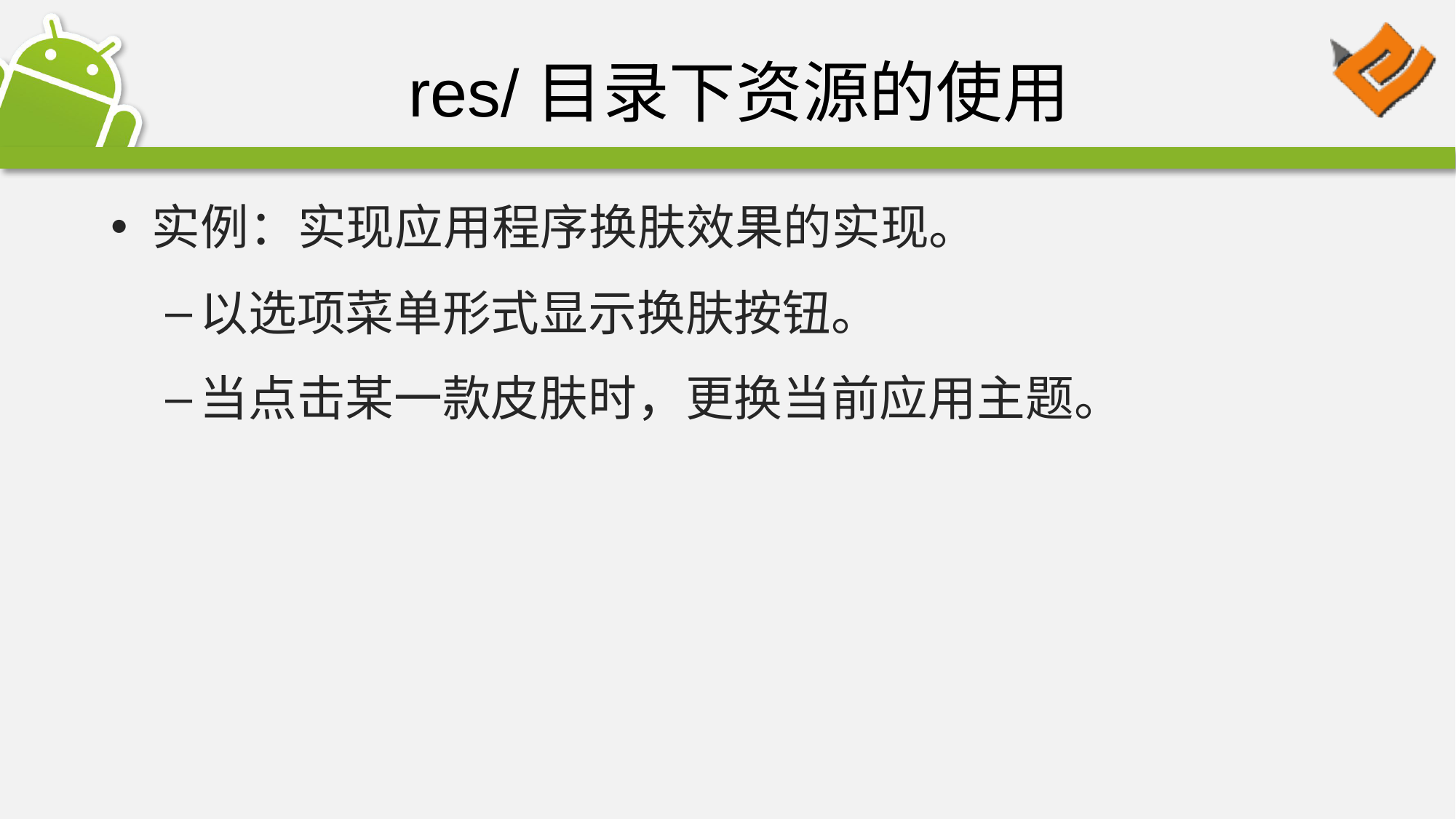

# res/目录下资源的使用
实例：实现应用程序换肤效果的实现。
以选项菜单形式显示换肤按钮。
当点击某一款皮肤时，更换当前应用主题。